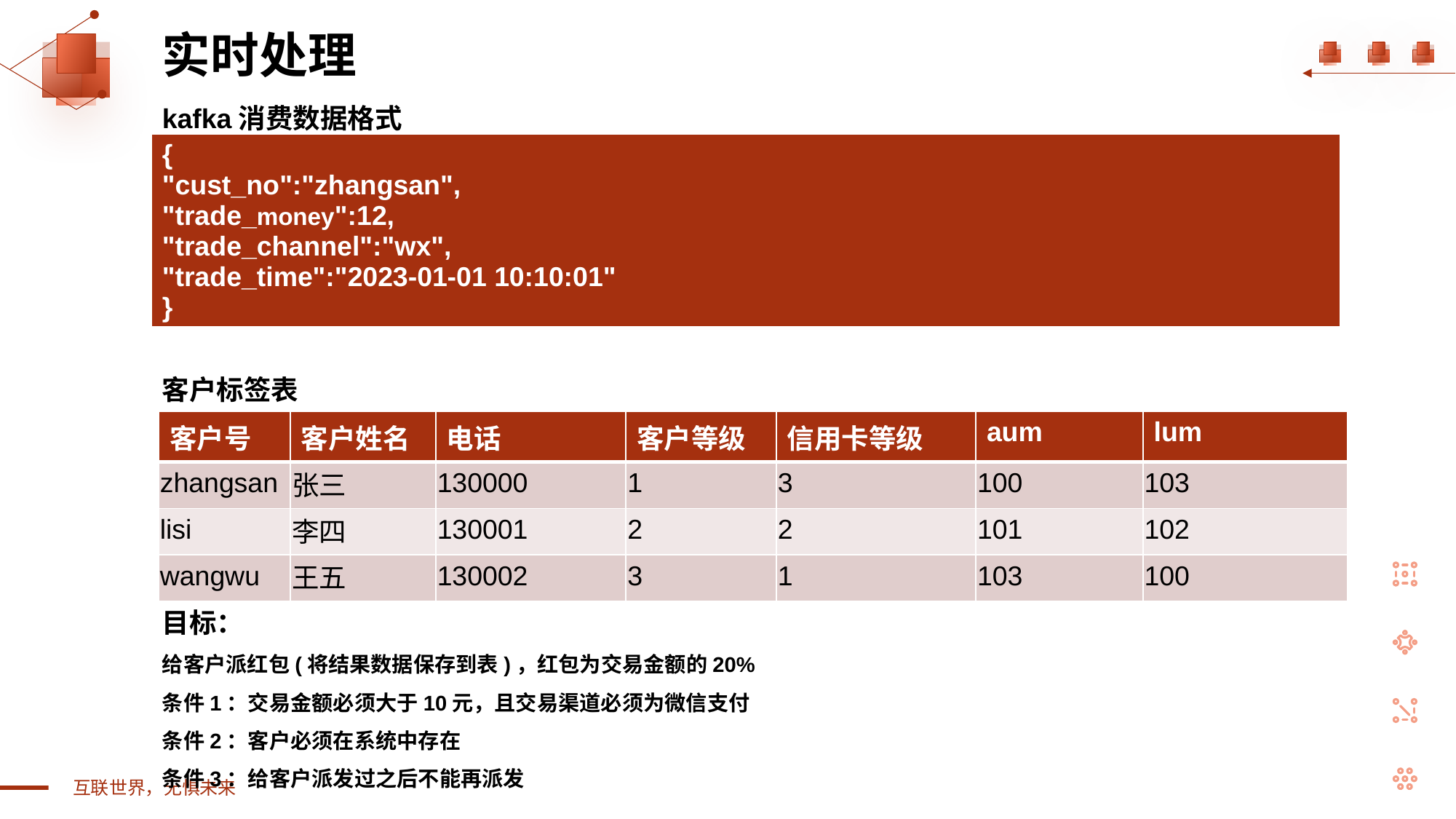

实时处理
kafka消费数据格式
| { "cust\_no":"zhangsan", "trade\_money":12, "trade\_channel":"wx", "trade\_time":"2023-01-01 10:10:01" } |
| --- |
客户标签表
| 客户号 | 客户姓名 | 电话 | 客户等级 | 信用卡等级 | aum | lum |
| --- | --- | --- | --- | --- | --- | --- |
| zhangsan | 张三 | 130000 | 1 | 3 | 100 | 103 |
| lisi | 李四 | 130001 | 2 | 2 | 101 | 102 |
| wangwu | 王五 | 130002 | 3 | 1 | 103 | 100 |
目标：
给客户派红包(将结果数据保存到表)，红包为交易金额的20%
条件1：交易金额必须大于10元，且交易渠道必须为微信支付
条件2：客户必须在系统中存在
条件3：给客户派发过之后不能再派发